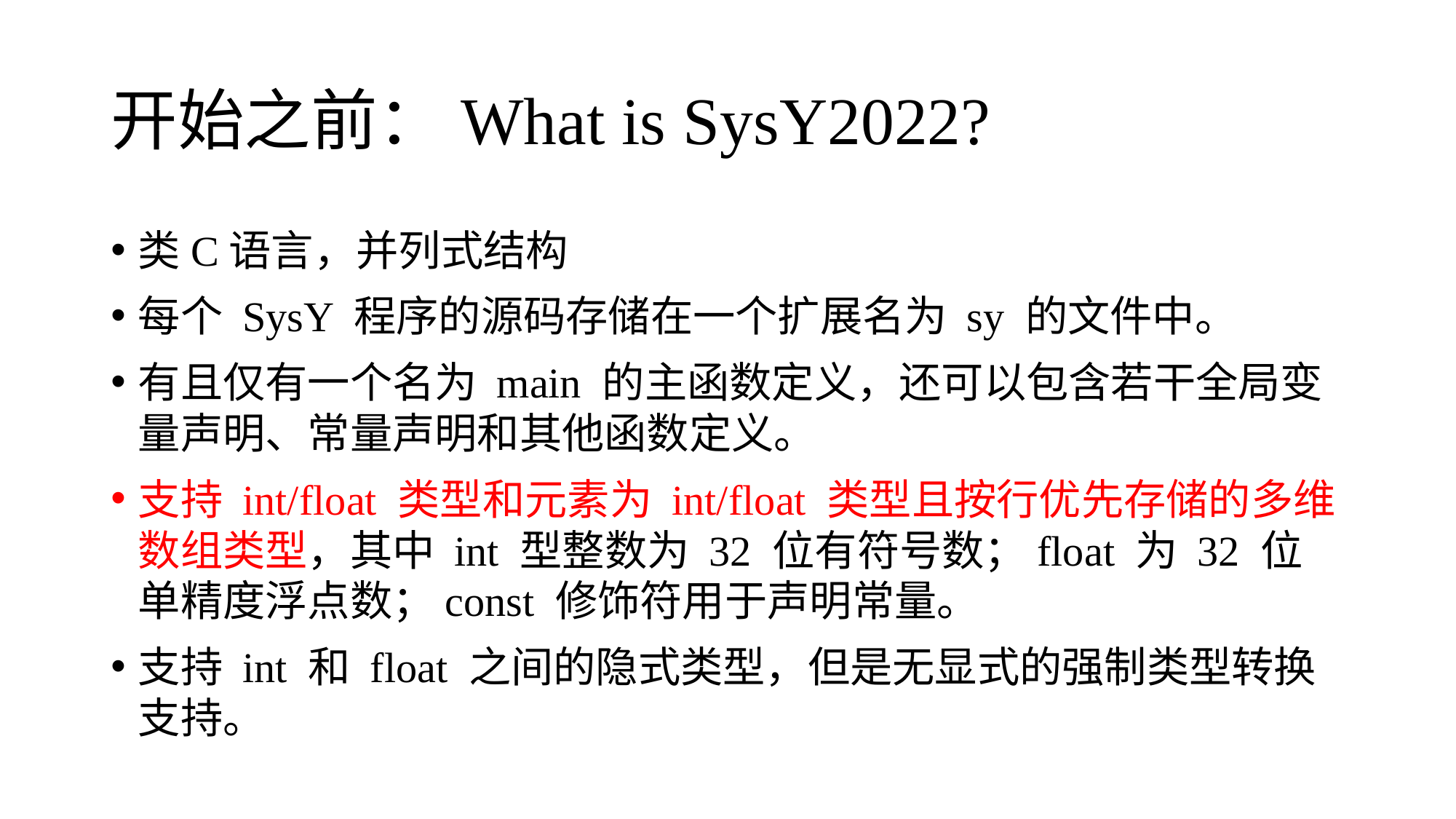

# 开始之前：What is SysY2022?
类C语言，并列式结构
每个 SysY 程序的源码存储在一个扩展名为 sy 的文件中。
有且仅有一个名为 main 的主函数定义，还可以包含若干全局变量声明、常量声明和其他函数定义。
支持 int/float 类型和元素为 int/float 类型且按行优先存储的多维数组类型，其中 int 型整数为 32 位有符号数；float 为 32 位单精度浮点数；const 修饰符用于声明常量。
支持 int 和 float 之间的隐式类型，但是无显式的强制类型转换支持。